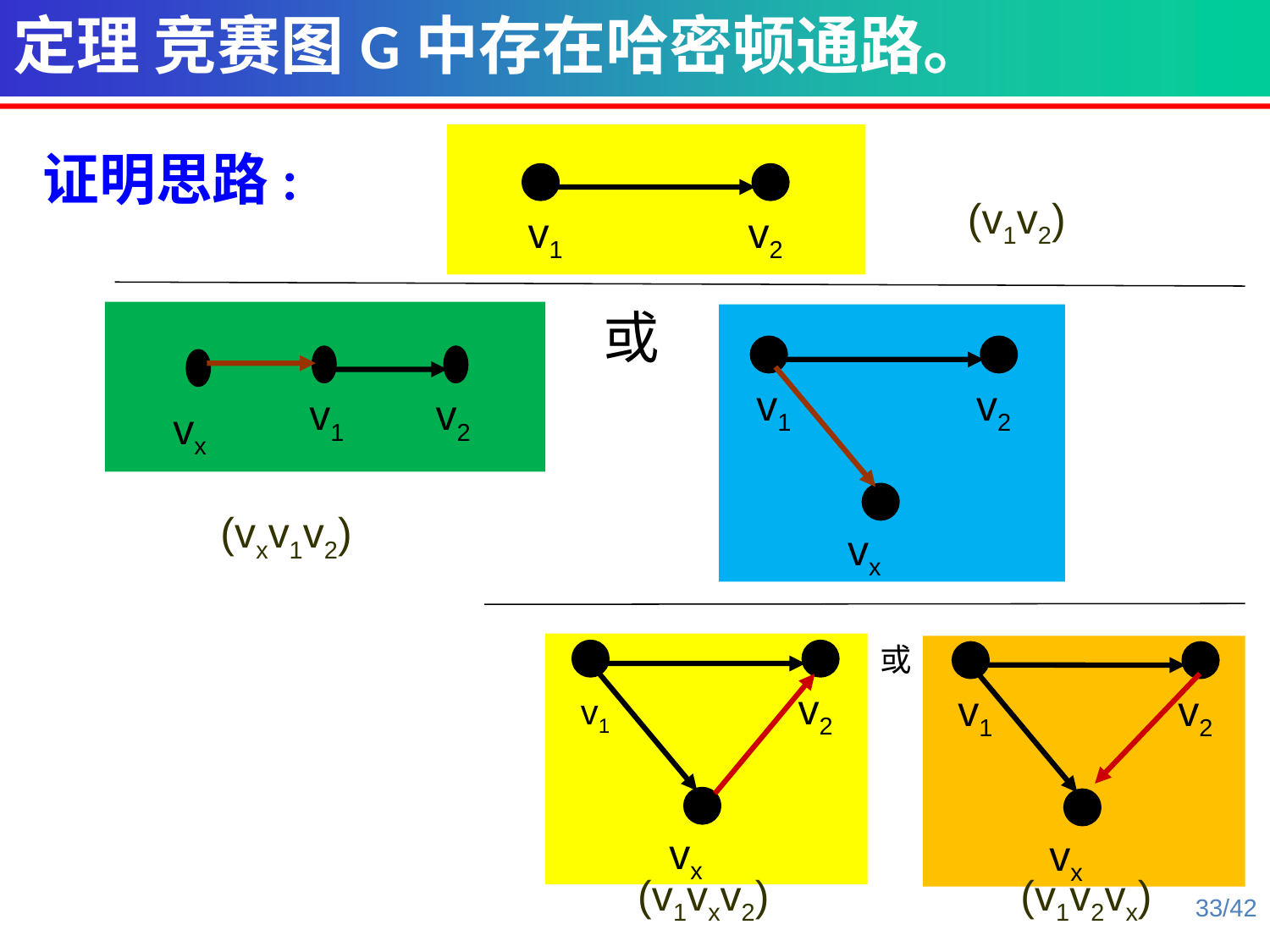

定理 竞赛图G中存在哈密顿通路。

证明思路:

v1
v2
(v1v2)

或

v1
v2

vx

v1
v2
vx
(vxv1v2)

或

v2
v1
v2
v1

vx
vx

(v1vxv2)
(v1v2vx)
33/42